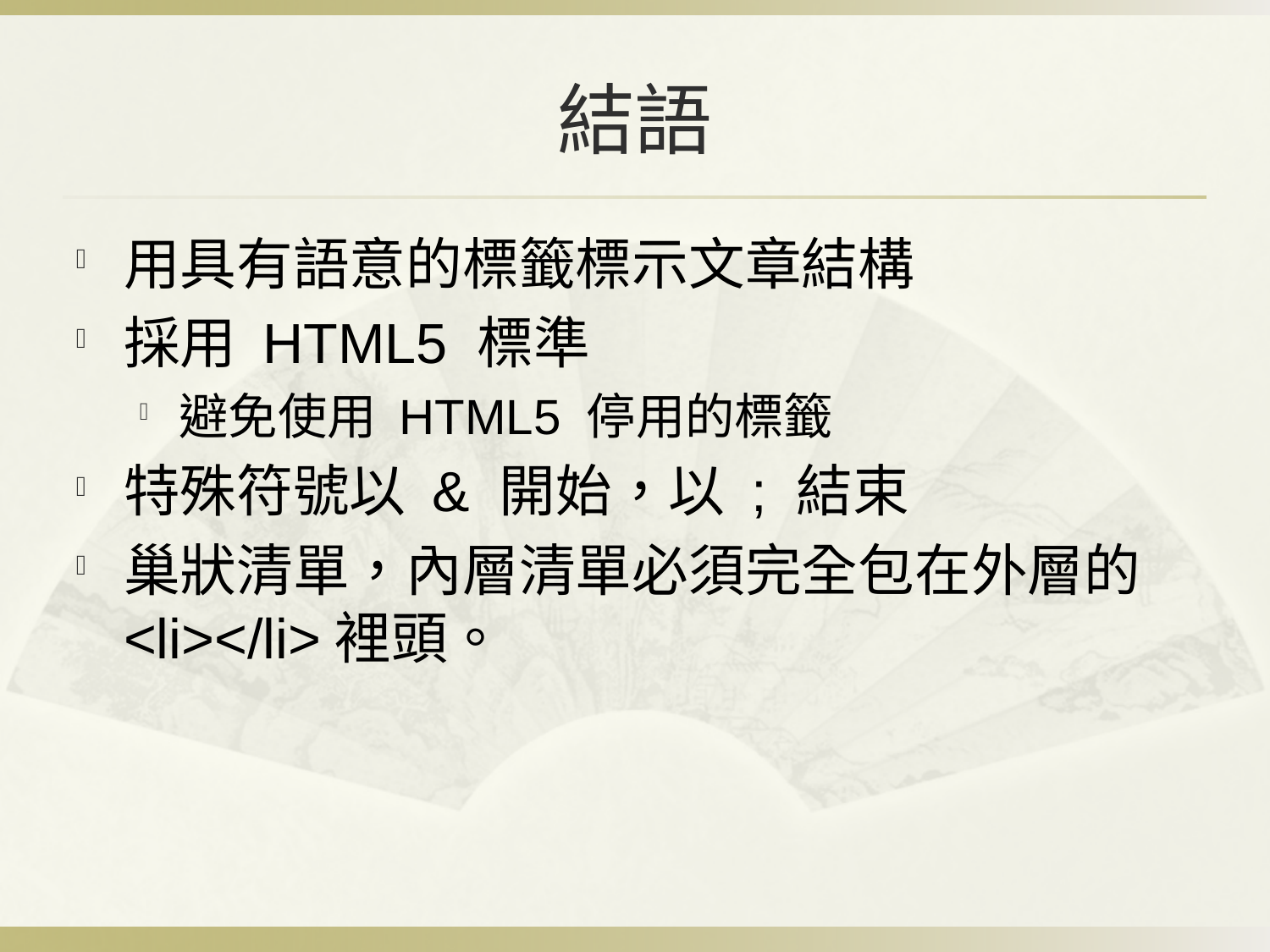

# 結語
用具有語意的標籤標示文章結構
採用 HTML5 標準
避免使用 HTML5 停用的標籤
特殊符號以 & 開始，以 ; 結束
巢狀清單，內層清單必須完全包在外層的<li></li>裡頭。